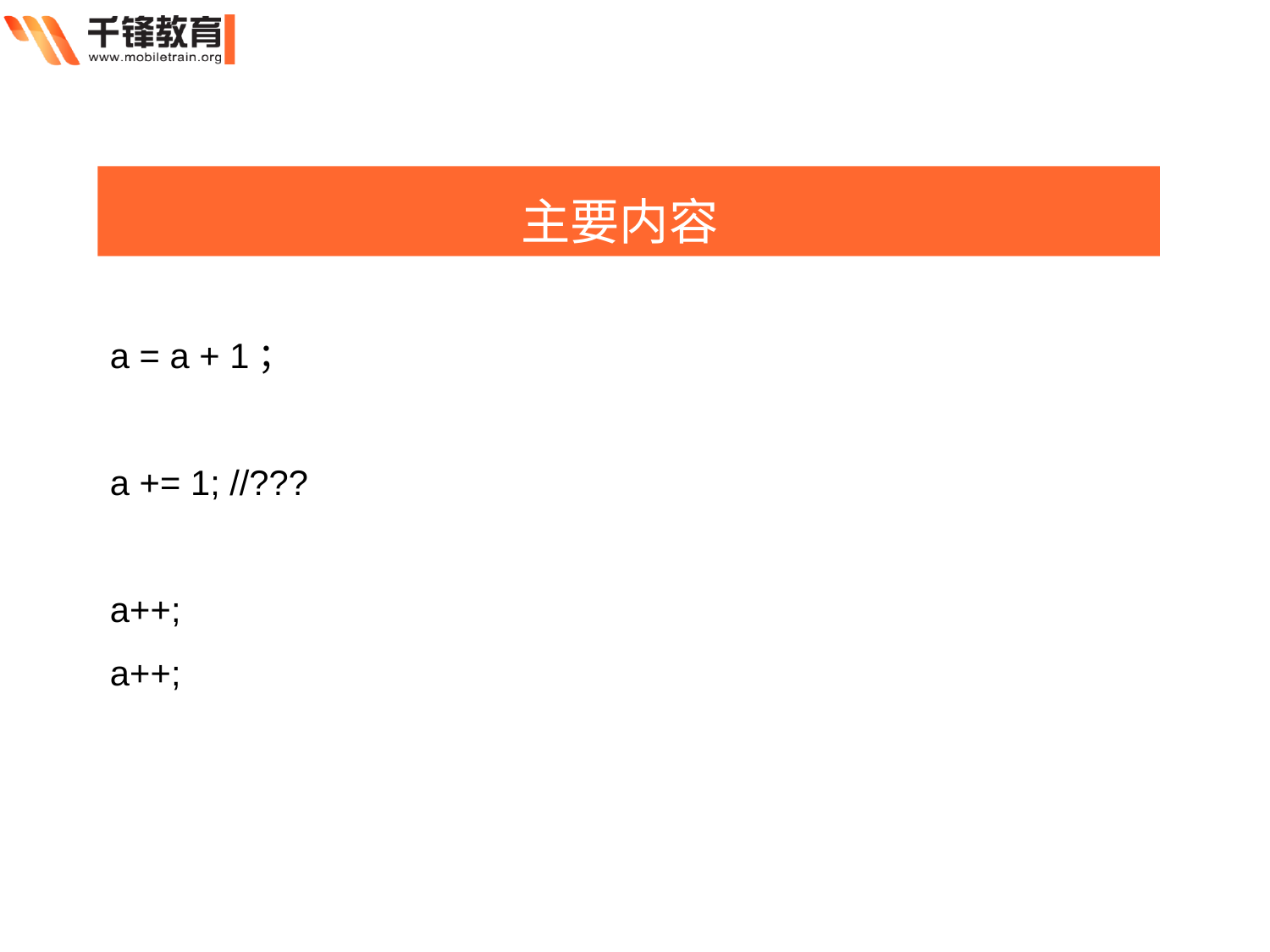

主要内容
a = a + 1；

a += 1; //???

a++;
a++;